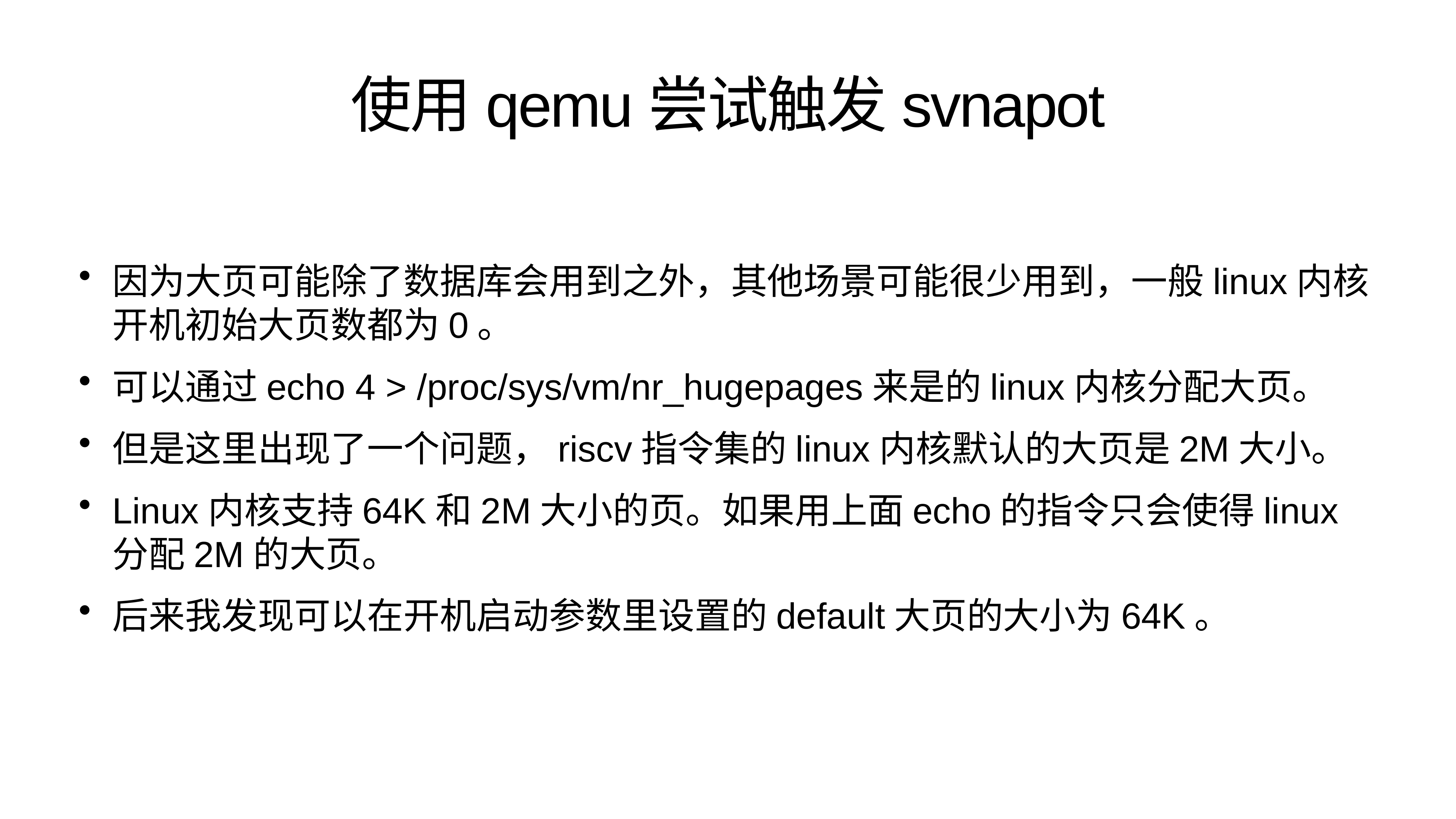

# 使用qemu尝试触发svnapot

因为大页可能除了数据库会用到之外，其他场景可能很少用到，一般linux内核开机初始大页数都为0。
可以通过echo 4 > /proc/sys/vm/nr_hugepages来是的linux内核分配大页。
但是这里出现了一个问题，riscv指令集的linux内核默认的大页是2M大小。
Linux内核支持64K和2M大小的页。如果用上面echo的指令只会使得linux分配2M的大页。
后来我发现可以在开机启动参数里设置的default大页的大小为64K。